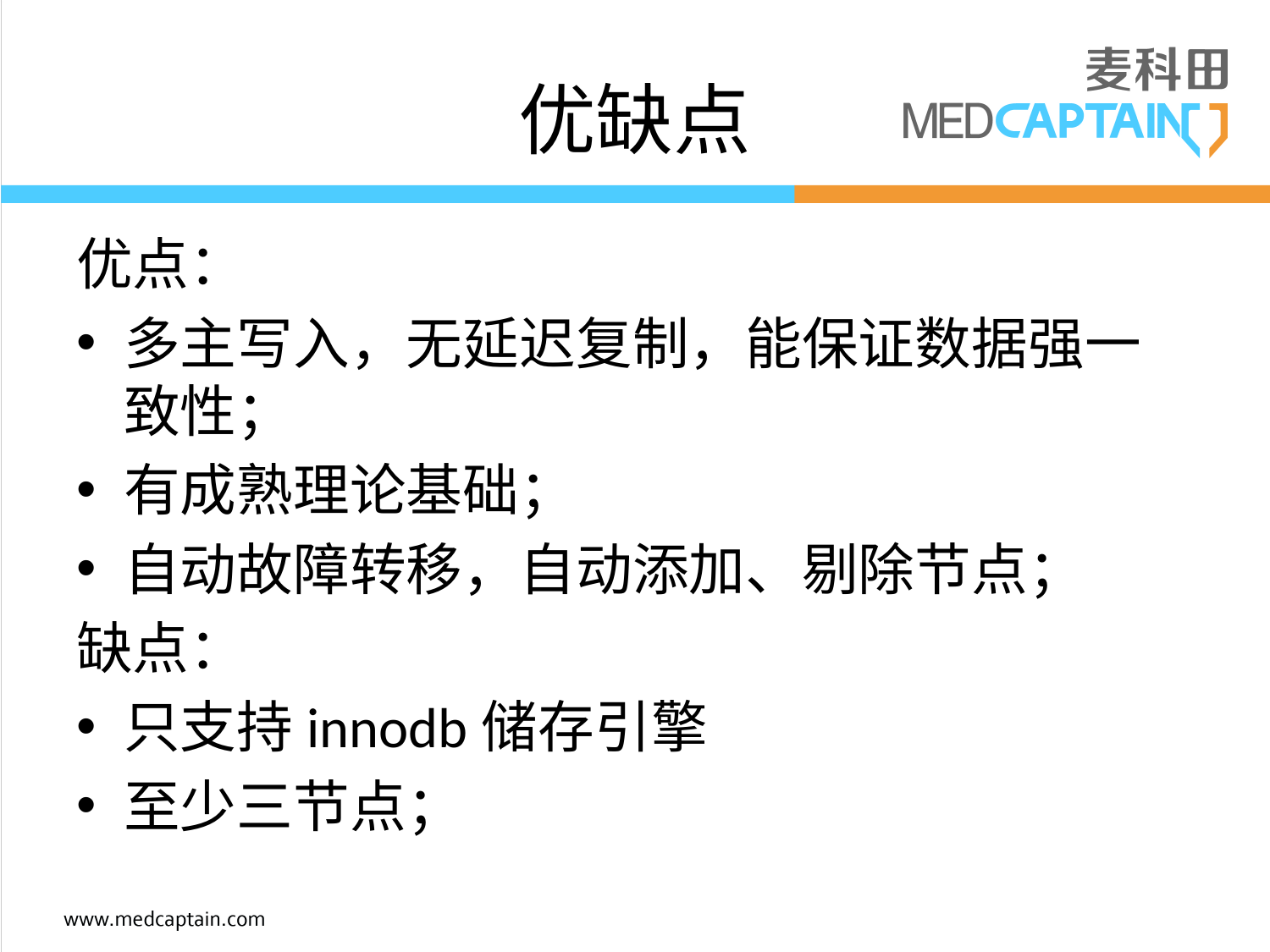

# 优缺点
优点：
多主写入，无延迟复制，能保证数据强一致性；
有成熟理论基础；
自动故障转移，自动添加、剔除节点；
缺点：
只支持innodb储存引擎
至少三节点；